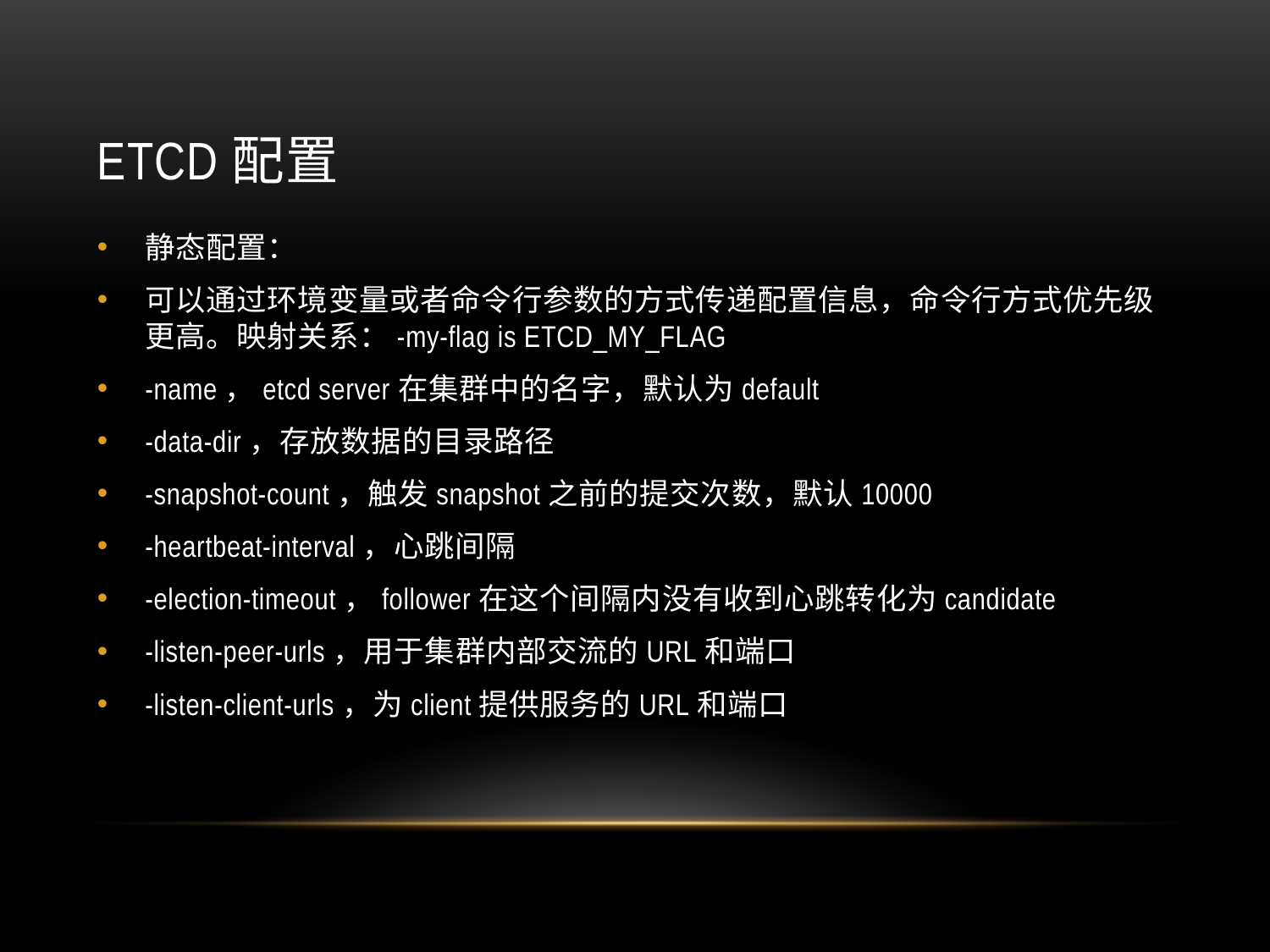

# ETCD配置
静态配置：
可以通过环境变量或者命令行参数的方式传递配置信息，命令行方式优先级更高。映射关系：-my-flag is ETCD_MY_FLAG
-name，etcd server在集群中的名字，默认为default
-data-dir，存放数据的目录路径
-snapshot-count，触发snapshot之前的提交次数，默认10000
-heartbeat-interval，心跳间隔
-election-timeout，follower在这个间隔内没有收到心跳转化为candidate
-listen-peer-urls，用于集群内部交流的URL和端口
-listen-client-urls，为client提供服务的URL和端口